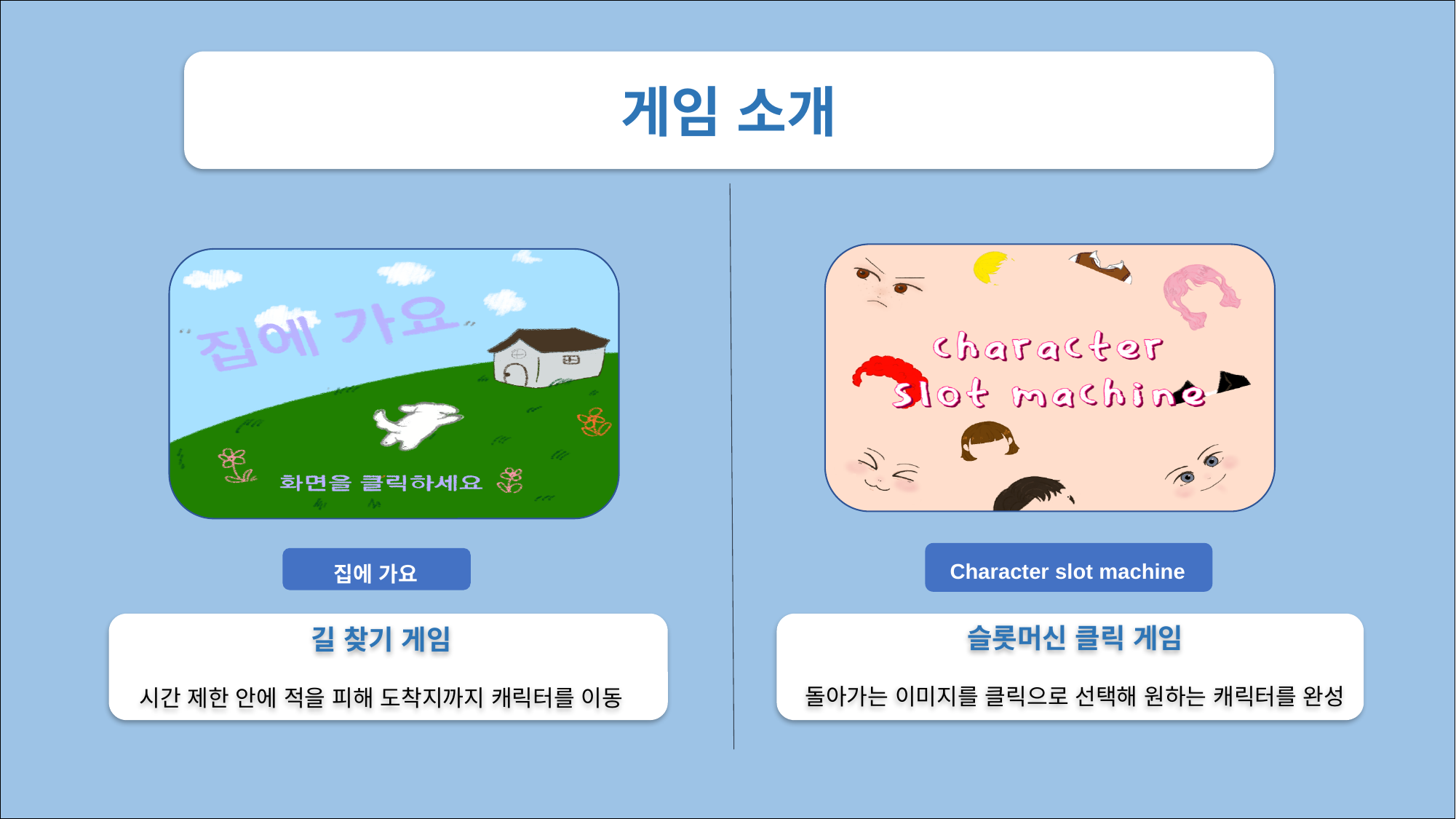

게임 소개
주제

Character slot machine

집에 가요

슬롯머신 클릭 게임

돌아가는 이미지를 클릭으로 선택해 원하는 캐릭터를 완성
길 찾기 게임

시간 제한 안에 적을 피해 도착지까지 캐릭터를 이동